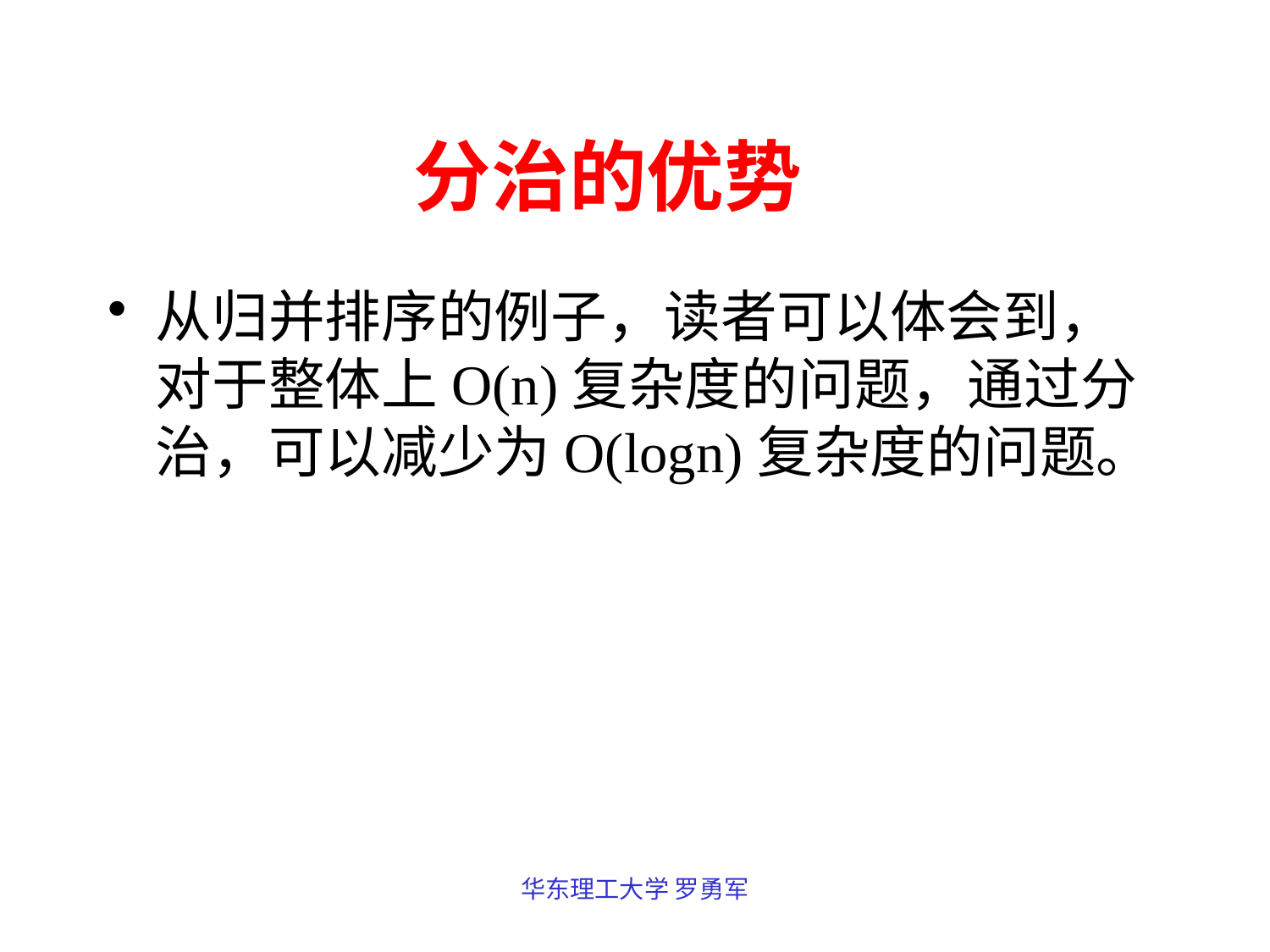

# 分治的优势
从归并排序的例子，读者可以体会到，对于整体上O(n)复杂度的问题，通过分治，可以减少为O(logn)复杂度的问题。

华东理工大学 罗勇军